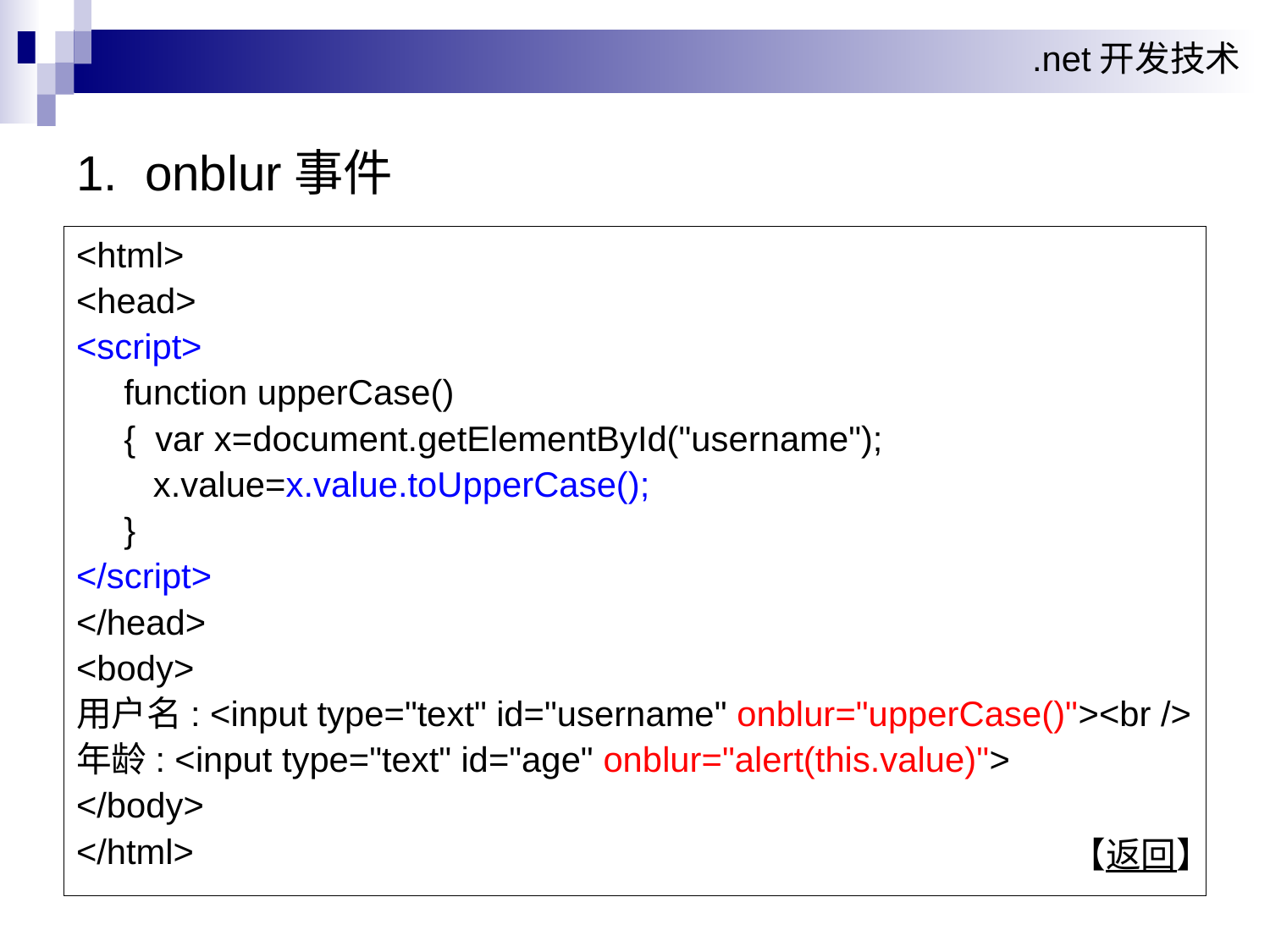

1.  onblur事件
<html>
<head>
<script>
	function upperCase()
	{  var x=document.getElementById("username");
   	   x.value=x.value.toUpperCase();
	}
</script>
</head>
<body>
用户名: <input type="text" id="username" onblur="upperCase()"><br />
年龄: <input type="text" id="age" onblur="alert(this.value)">
</body>
</html>

 【返回】